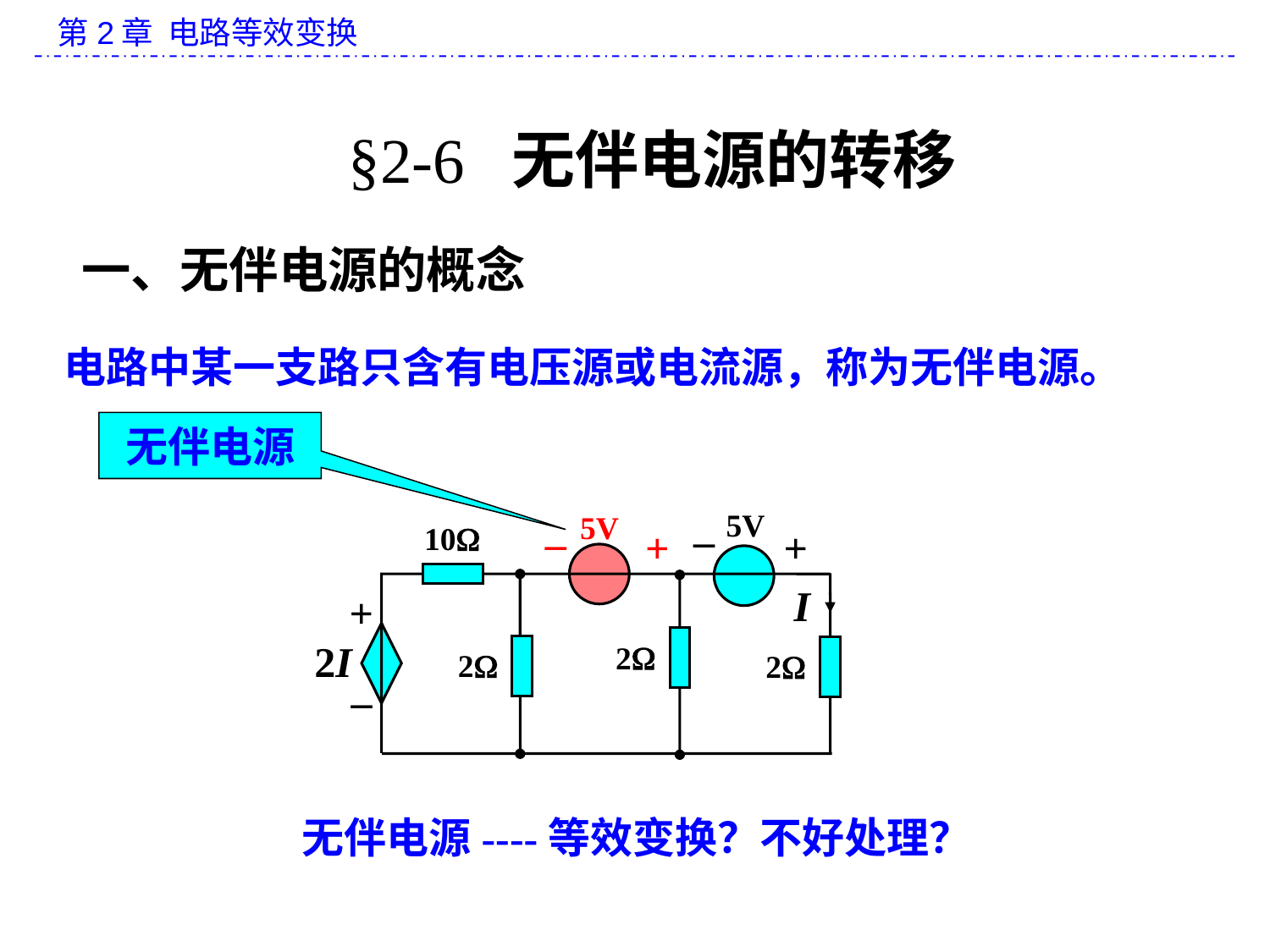

§2-6  无伴电源的转移
一、无伴电源的概念
电路中某一支路只含有电压源或电流源，称为无伴电源。
无伴电源
_
_
5V
5V
10Ω
+
+

I

+

2I
2Ω
2Ω
2Ω

_

无伴电源----等效变换？不好处理？